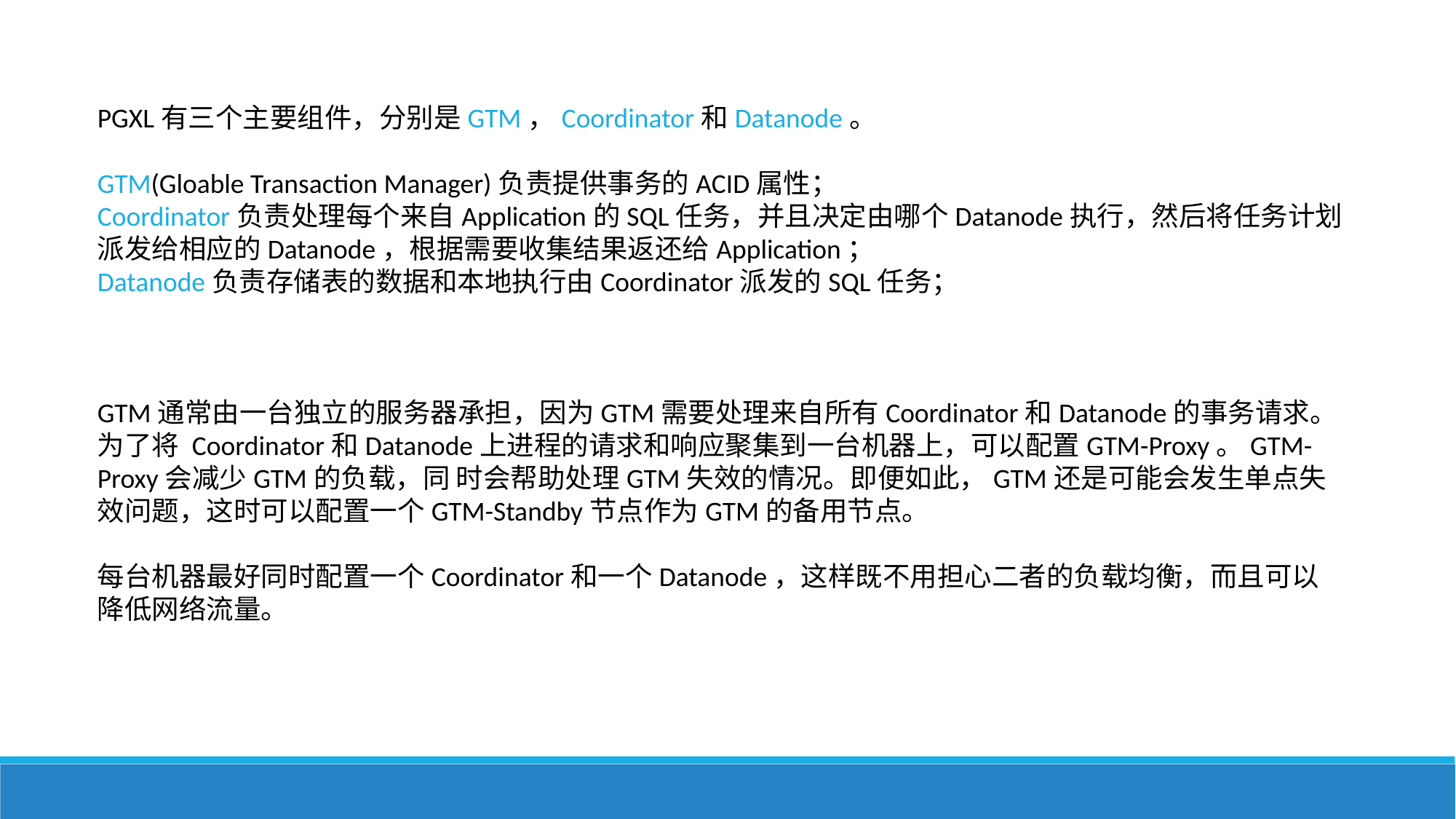

PGXL有三个主要组件，分别是GTM，Coordinator和Datanode。

GTM(Gloable Transaction Manager)负责提供事务的ACID属性；
Coordinator负责处理每个来自Application的SQL任务，并且决定由哪个Datanode执行，然后将任务计划派发给相应的Datanode，根据需要收集结果返还给Application；
Datanode负责存储表的数据和本地执行由Coordinator派发的SQL任务；

GTM通常由一台独立的服务器承担，因为GTM需要处理来自所有Coordinator和Datanode的事务请求。为了将 Coordinator和Datanode上进程的请求和响应聚集到一台机器上，可以配置GTM-Proxy。GTM-Proxy会减少GTM的负载，同 时会帮助处理GTM失效的情况。即便如此，GTM还是可能会发生单点失效问题，这时可以配置一个GTM-Standby节点作为GTM的备用节点。

每台机器最好同时配置一个Coordinator和一个Datanode，这样既不用担心二者的负载均衡，而且可以降低网络流量。